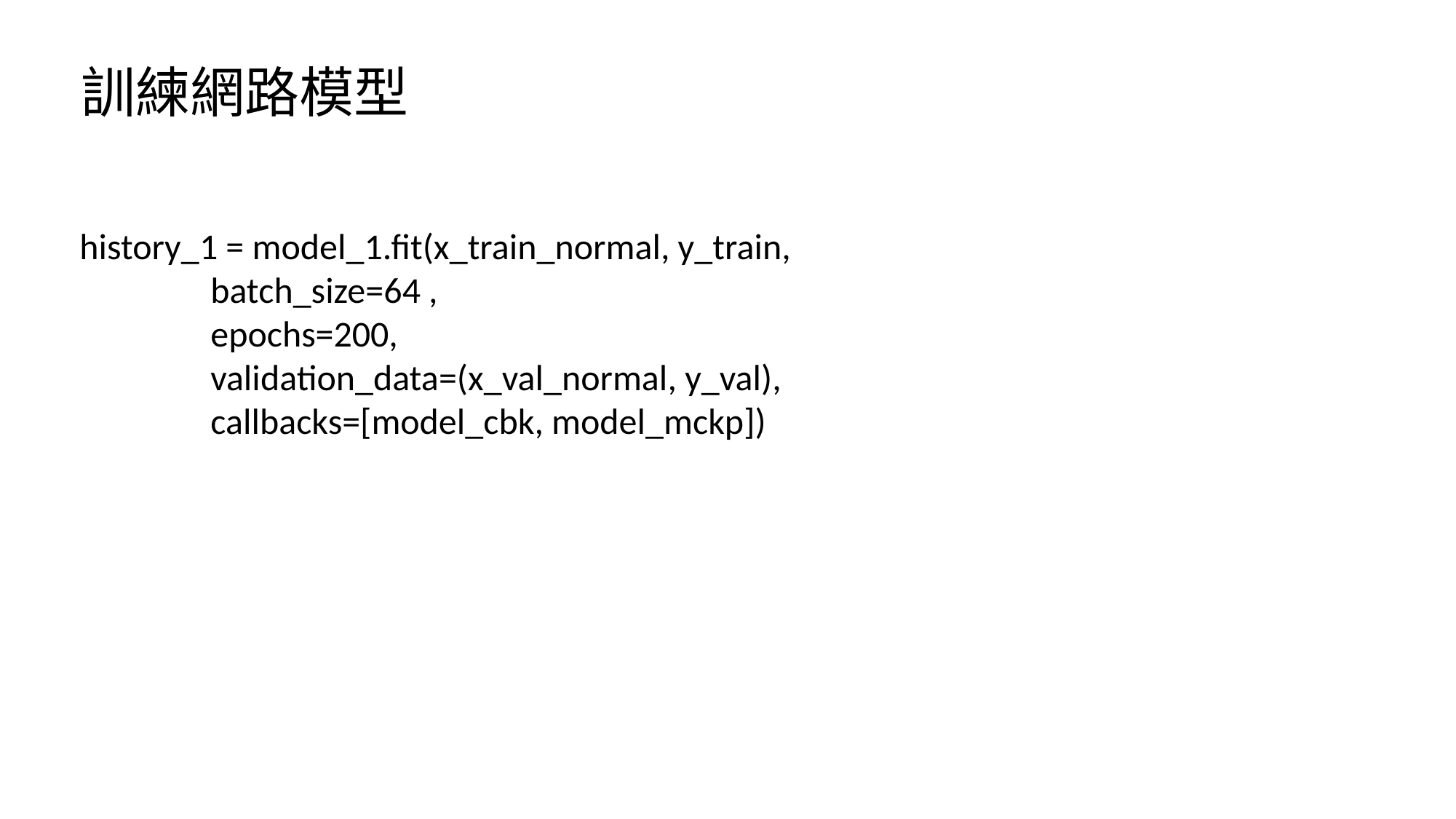

訓練網路模型
history_1 = model_1.fit(x_train_normal, y_train,
                batch_size=64 ,
                epochs=200,
                validation_data=(x_val_normal, y_val),
                callbacks=[model_cbk, model_mckp])